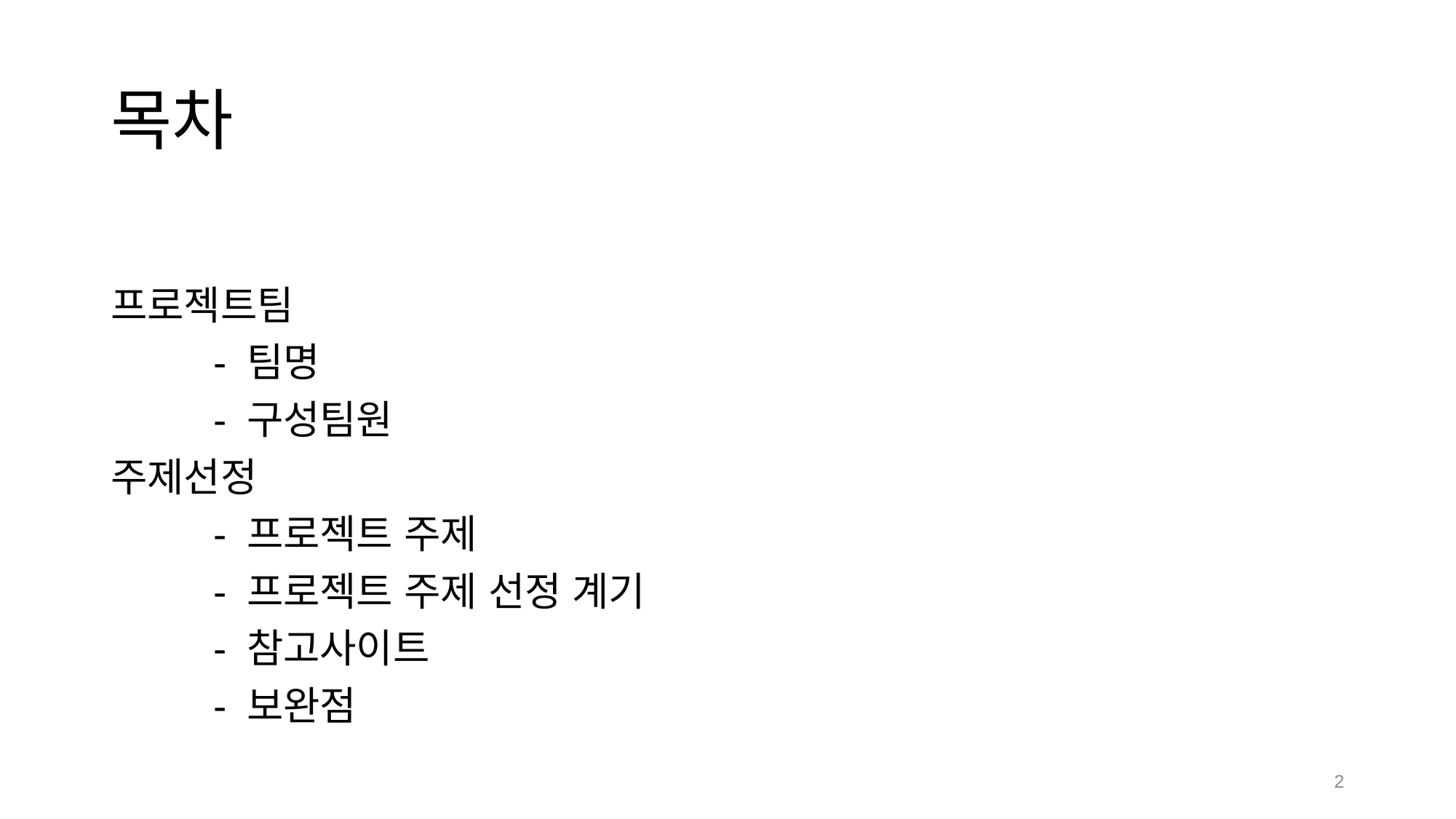

# 목차

프로젝트팀
	- 팀명
	- 구성팀원
주제선정
	- 프로젝트 주제
	- 프로젝트 주제 선정 계기
	- 참고사이트
	- 보완점

2